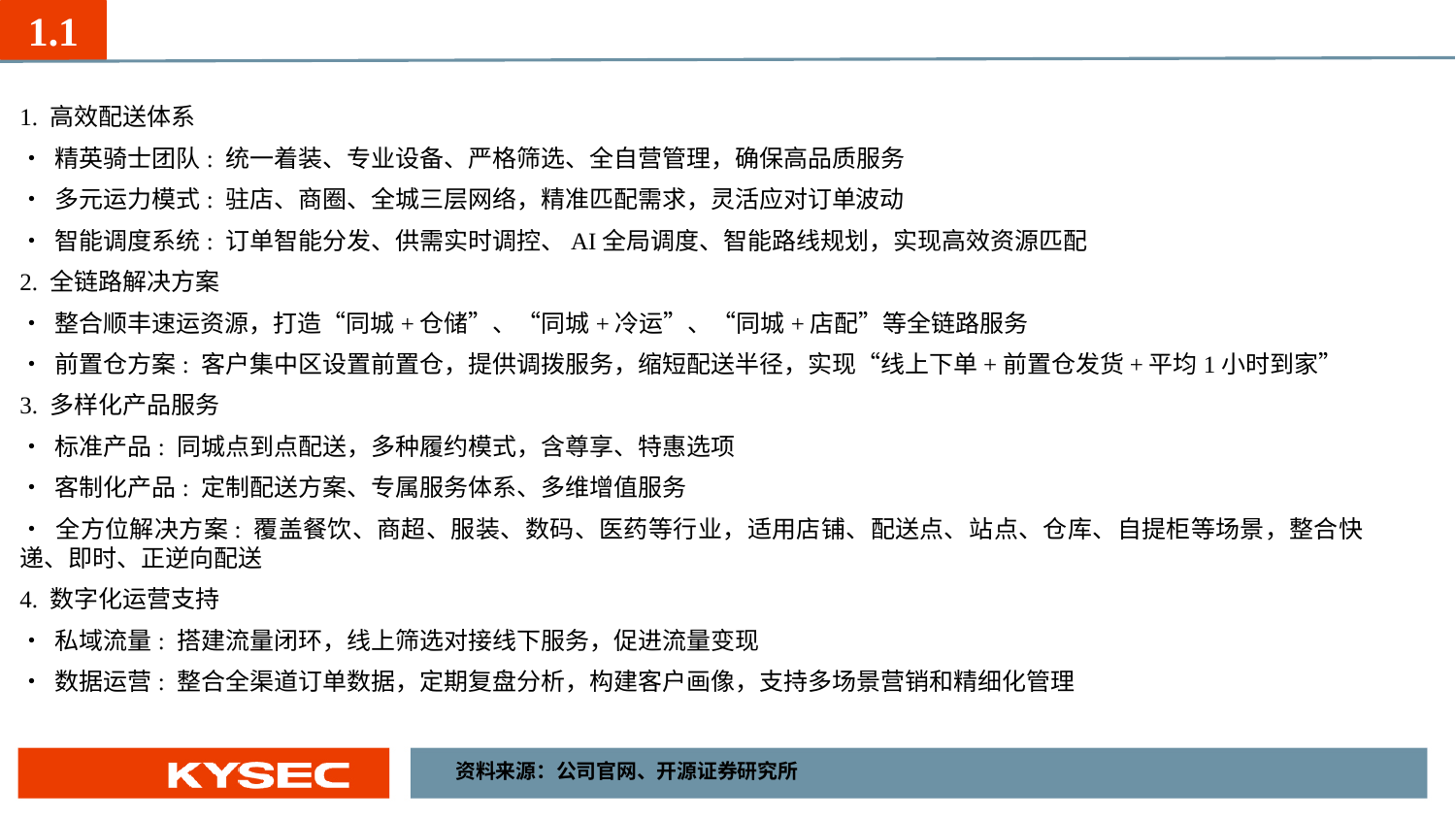

1.1
1. 高效配送体系
• 精英骑士团队: 统一着装、专业设备、严格筛选、全自营管理，确保高品质服务
• 多元运力模式: 驻店、商圈、全城三层网络，精准匹配需求，灵活应对订单波动
• 智能调度系统: 订单智能分发、供需实时调控、AI全局调度、智能路线规划，实现高效资源匹配
2. 全链路解决方案
• 整合顺丰速运资源，打造“同城+仓储”、“同城+冷运”、“同城+店配”等全链路服务
• 前置仓方案: 客户集中区设置前置仓，提供调拨服务，缩短配送半径，实现“线上下单+前置仓发货+平均1小时到家”
3. 多样化产品服务
• 标准产品: 同城点到点配送，多种履约模式，含尊享、特惠选项
• 客制化产品: 定制配送方案、专属服务体系、多维增值服务
• 全方位解决方案: 覆盖餐饮、商超、服装、数码、医药等行业，适用店铺、配送点、站点、仓库、自提柜等场景，整合快递、即时、正逆向配送
4. 数字化运营支持
• 私域流量: 搭建流量闭环，线上筛选对接线下服务，促进流量变现
• 数据运营: 整合全渠道订单数据，定期复盘分析，构建客户画像，支持多场景营销和精细化管理

资料来源：公司官网、开源证券研究所